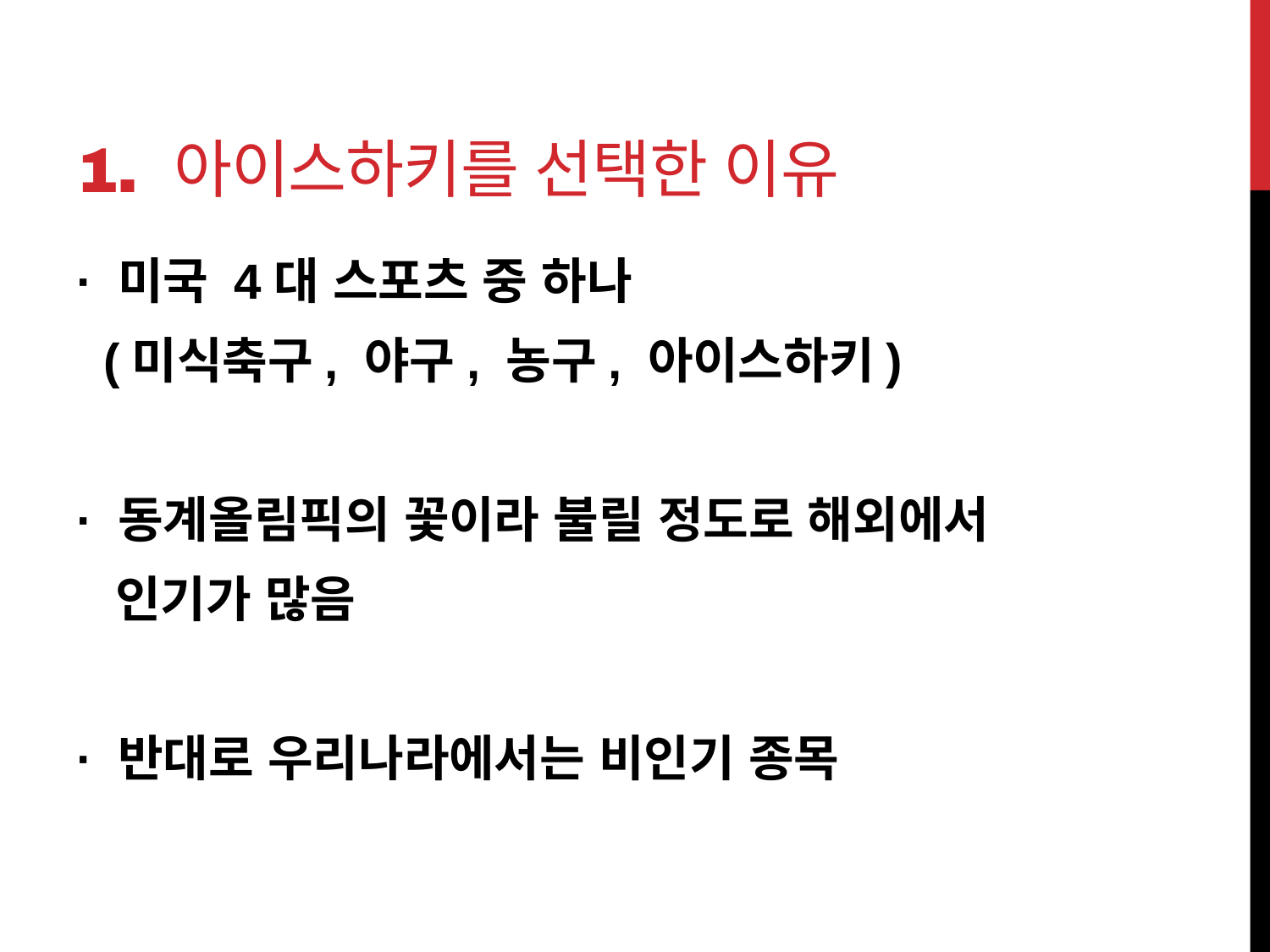

# 1. 아이스하키를 선택한 이유
· 미국 4대 스포츠 중 하나
  (미식축구, 야구, 농구, 아이스하키)

· 동계올림픽의 꽃이라 불릴 정도로 해외에서
  인기가 많음

· 반대로 우리나라에서는 비인기 종목